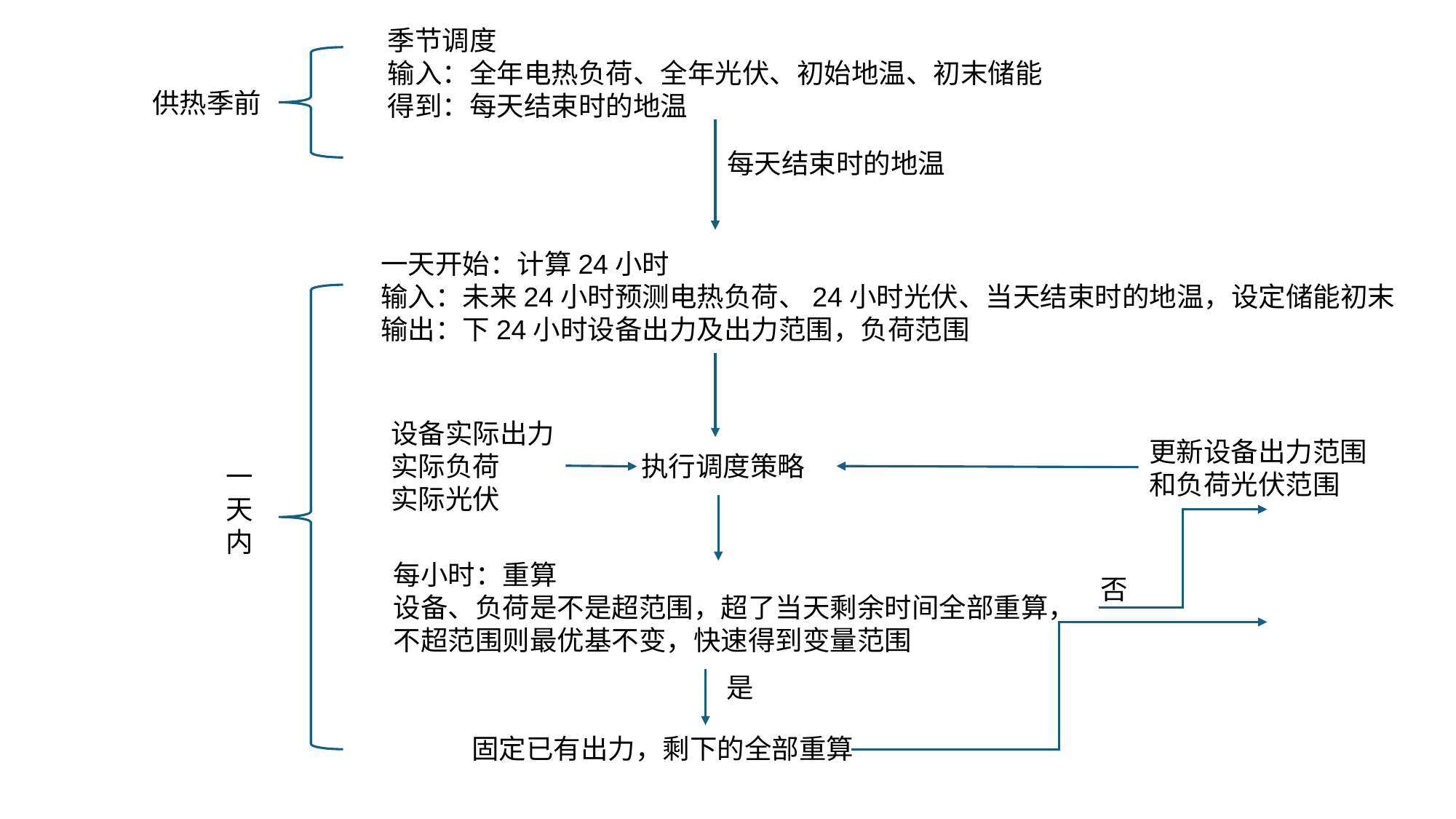

季节调度
输入：全年电热负荷、全年光伏、初始地温、初末储能
得到：每天结束时的地温

供热季前
每天结束时的地温
一天开始：计算24小时
输入：未来24小时预测电热负荷、24小时光伏、当天结束时的地温，设定储能初末
输出：下24小时设备出力及出力范围，负荷范围

设备实际出力
实际负荷
实际光伏
更新设备出力范围
和负荷光伏范围
执行调度策略
一天内
每小时：重算
设备、负荷是不是超范围，超了当天剩余时间全部重算，
不超范围则最优基不变，快速得到变量范围
否
是
固定已有出力，剩下的全部重算